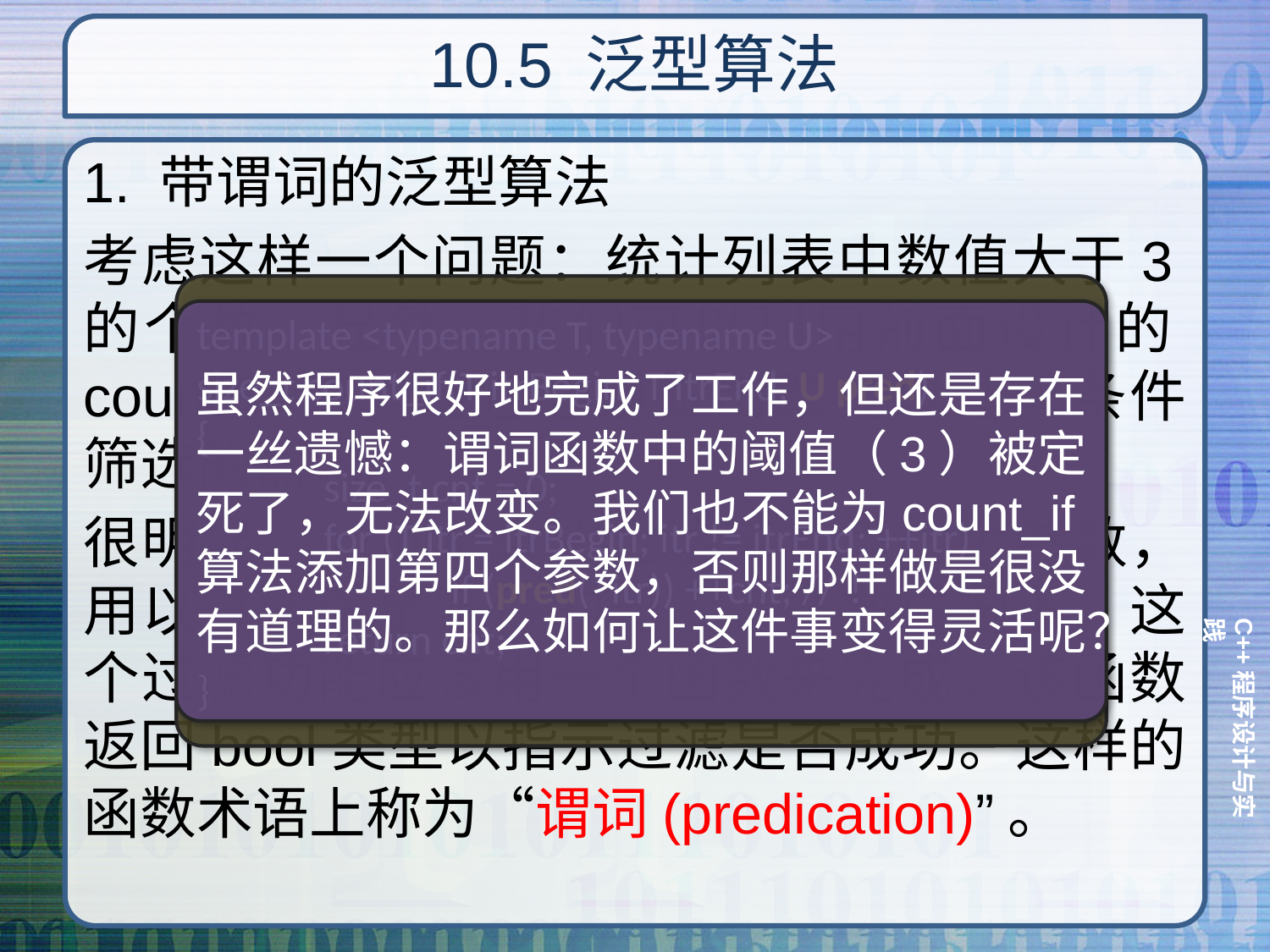

# 10.5 泛型算法
1. 带谓词的泛型算法
考虑这样一个问题：统计列表中数值大于3的个数。显然，我们可以利用前面设计的count算法，但它必须做出改变以适应条件筛选的需求。
很明显，count算法应该带有第三个参数，用以过滤满足条件的元素。多数情况下，这个过滤功能应该用一个函数来完成，该函数返回bool类型以指示过滤是否成功。这样的函数术语上称为“谓词(predication)”。
template <typename T, typename U>
size_t count_if(T itrBegin, T itrEnd, U pred)
{
	size_t cnt = 0;
	for (T itr = itrBegin; itr != itrEnd; ++itr)
		if (pred(*itr)) ++cnt; //！
	return cnt;
}
虽然程序很好地完成了工作，但还是存在一丝遗憾：谓词函数中的阈值（3）被定死了，无法改变。我们也不能为count_if算法添加第四个参数，否则那样做是很没有道理的。那么如何让这件事变得灵活呢？